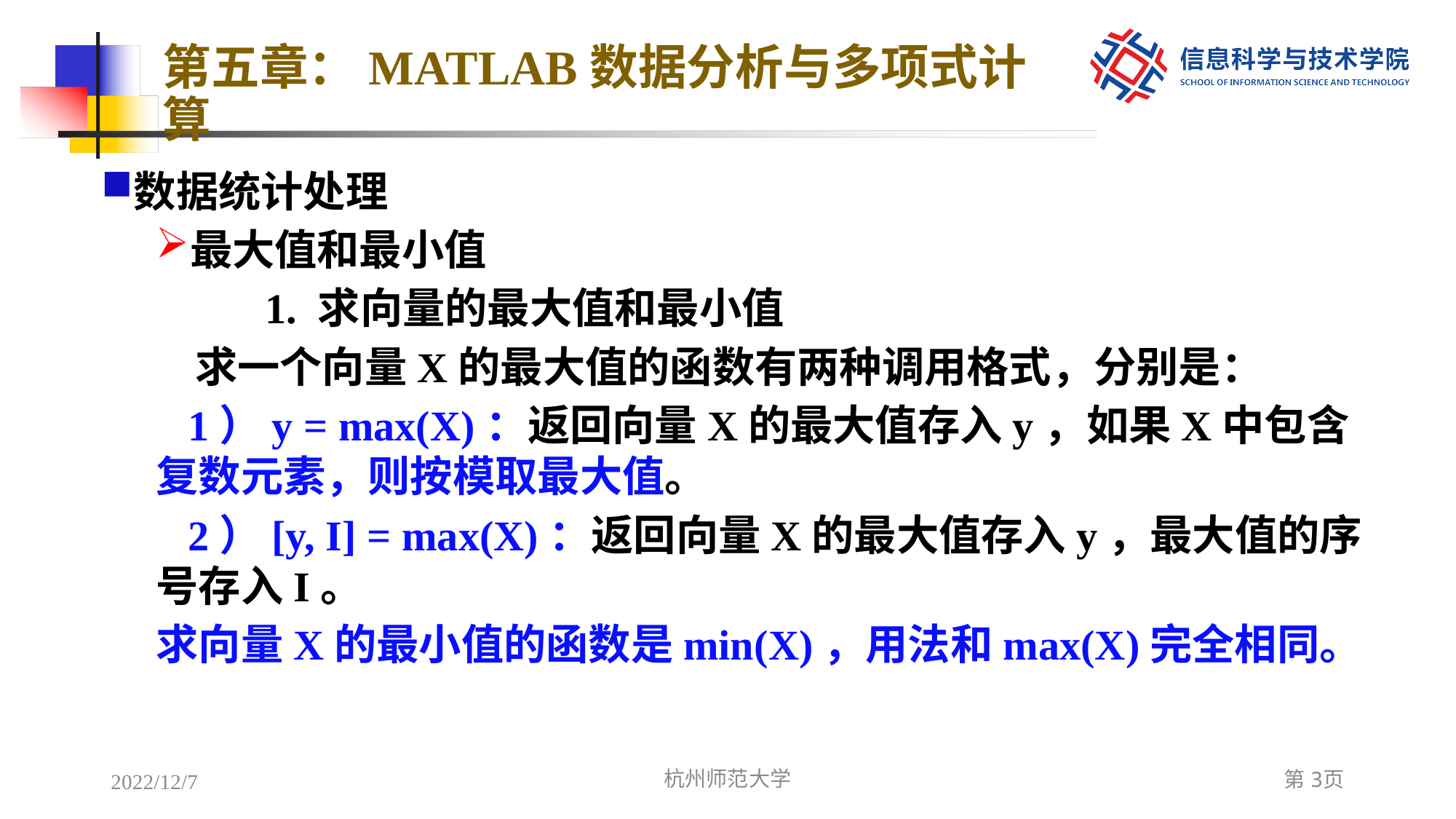

# 第五章：MATLAB数据分析与多项式计算
数据统计处理
最大值和最小值
	1. 求向量的最大值和最小值
   求一个向量X的最大值的函数有两种调用格式，分别是：
   1）y = max(X)：返回向量X的最大值存入y，如果X中包含复数元素，则按模取最大值。
   2）[y, I] = max(X)：返回向量X的最大值存入y，最大值的序号存入I。
求向量X的最小值的函数是min(X)，用法和max(X)完全相同。
2022/12/7
杭州师范大学
第3页